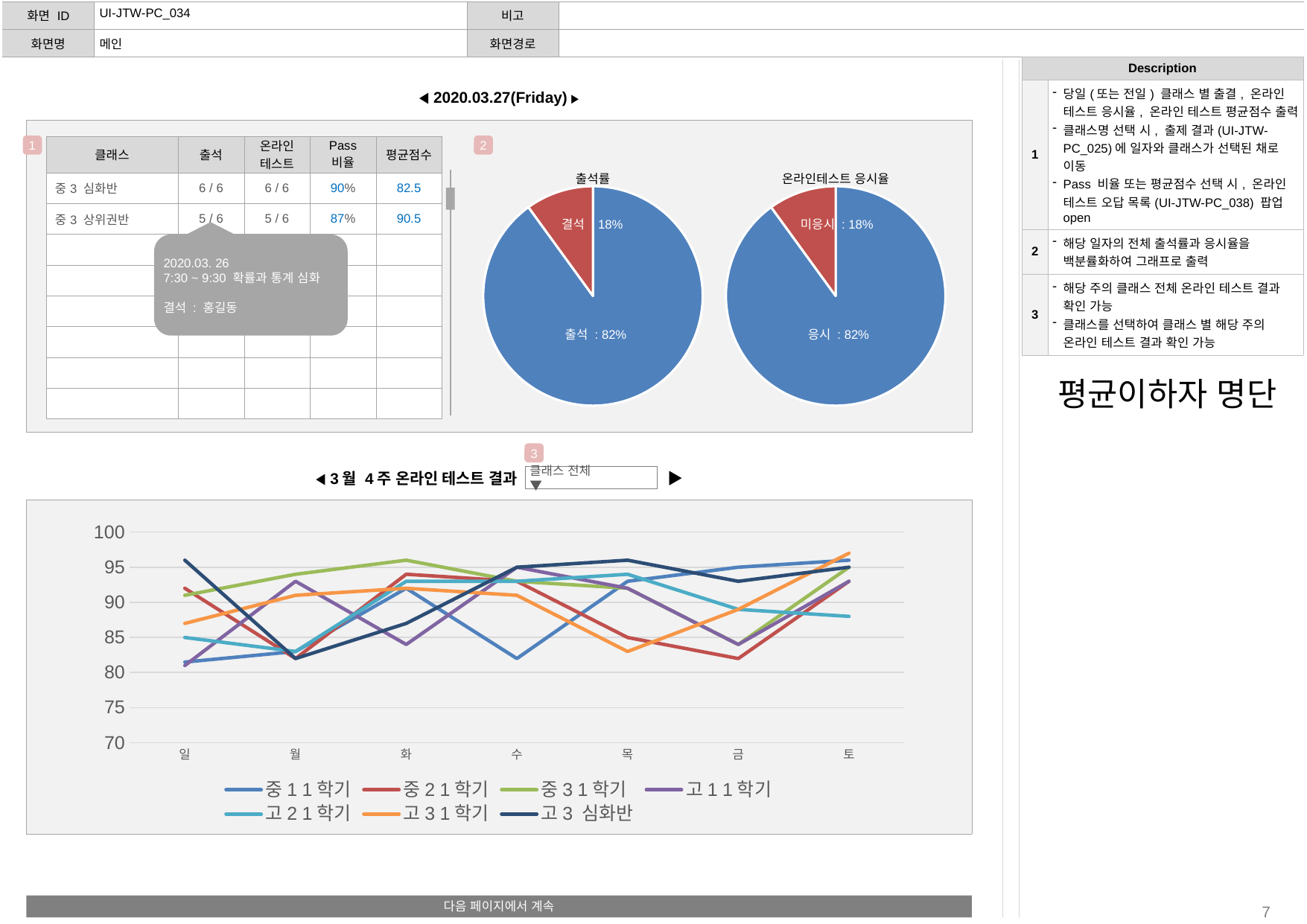

| 화면 ID | UI-JTW-PC\_034 | 비고 |  |
| --- | --- | --- | --- |
| 화면명 | 메인 | 화면경로 |  |
| Description |  |
| --- | --- |
| 1 | 당일(또는 전일) 클래스 별 출결, 온라인 테스트 응시율, 온라인 테스트 평균점수 출력 클래스명 선택 시, 출제 결과(UI-JTW-PC\_025)에 일자와 클래스가 선택된 채로 이동 Pass 비율 또는 평균점수 선택 시, 온라인 테스트 오답 목록(UI-JTW-PC\_038) 팝업 open |
| 2 | 해당 일자의 전체 출석률과 응시율을 백분률화하여 그래프로 출력 |
| 3 | 해당 주의 클래스 전체 온라인 테스트 결과 확인 가능 클래스를 선택하여 클래스 별 해당 주의 온라인 테스트 결과 확인 가능 |
| ◀ 2020.03.27(Friday) ▶ |  |
| --- | --- |
|  |  |
1
| 클래스 | 출석 | 온라인 테스트 | Pass 비율 | 평균점수 |
| --- | --- | --- | --- | --- |
| 중3 심화반 | 6 / 6 | 6 / 6 | 90% | 82.5 |
| 중3 상위권반 | 5 / 6 | 5 / 6 | 87% | 90.5 |
|  |  |  |  |  |
|  |  |  |  |  |
|  |  |  |  |  |
|  |  |  |  |  |
|  |  |  |  |  |
|  |  |  |  |  |
2

출석률
온라인테스트 응시율

### Chart

| Category | 2020.03.27 |
|---|---|
| 응시 | 180.0 |
| 미응시 | 20.0 |

### Chart

| Category | 2020.03.27 |
|---|---|
| 응시 | 180.0 |
| 미응시 | 20.0 |
미응시 : 18%
결석 : 18%
2020.03. 26
7:30 ~ 9:30 확률과 통계 심화

결석 : 홍길동
응시 : 82%
출석 : 82%
평균이하자 명단
3
| ◀ 3월 4주 온라인 테스트 결과 ▶ |
| --- |
|  |
클래스 전체              ▼

### Chart

| Category | 중1 1학기 | 중2 1학기 | 중3 1학기 | 고1 1학기 | 고2 1학기 | 고3 1학기 | 고3 심화반 |
|---|---|---|---|---|---|---|---|
| 일 | 81.5 | 92.0 | 91.0 | 81.0 | 85.0 | 87.0 | 96.0 |
| 월 | 83.0 | 82.0 | 94.0 | 93.0 | 83.0 | 91.0 | 82.0 |
| 화 | 92.0 | 94.0 | 96.0 | 84.0 | 93.0 | 92.0 | 87.0 |
| 수 | 82.0 | 93.0 | 93.0 | 95.0 | 93.0 | 91.0 | 95.0 |
| 목 | 93.0 | 85.0 | 92.0 | 92.0 | 94.0 | 83.0 | 96.0 |
| 금 | 95.0 | 82.0 | 84.0 | 84.0 | 89.0 | 89.0 | 93.0 |
| 토 | 96.0 | 93.0 | 95.0 | 93.0 | 88.0 | 97.0 | 95.0 |
다음 페이지에서 계속